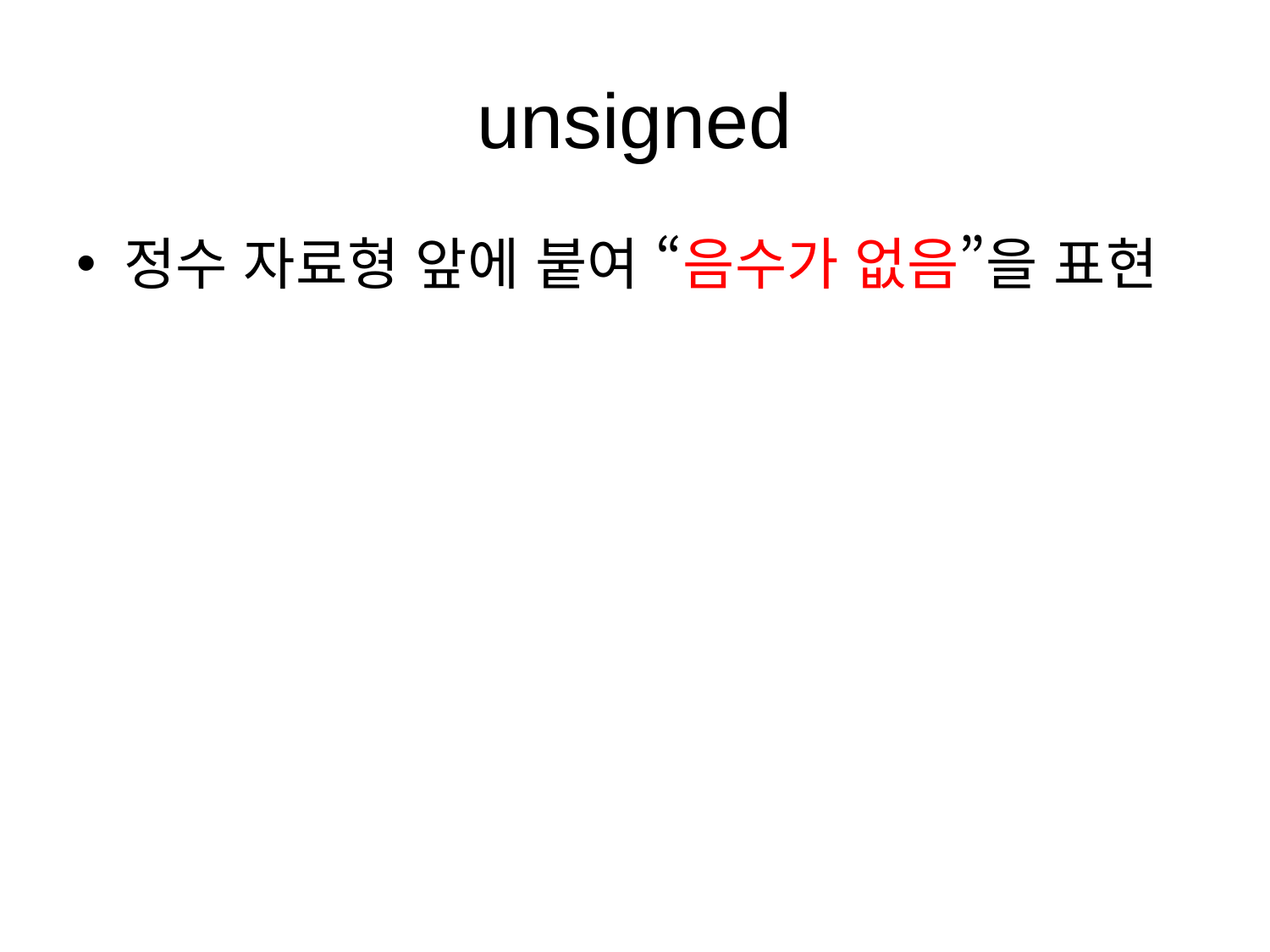

# unsigned
정수 자료형 앞에 붙여 “음수가 없음”을 표현